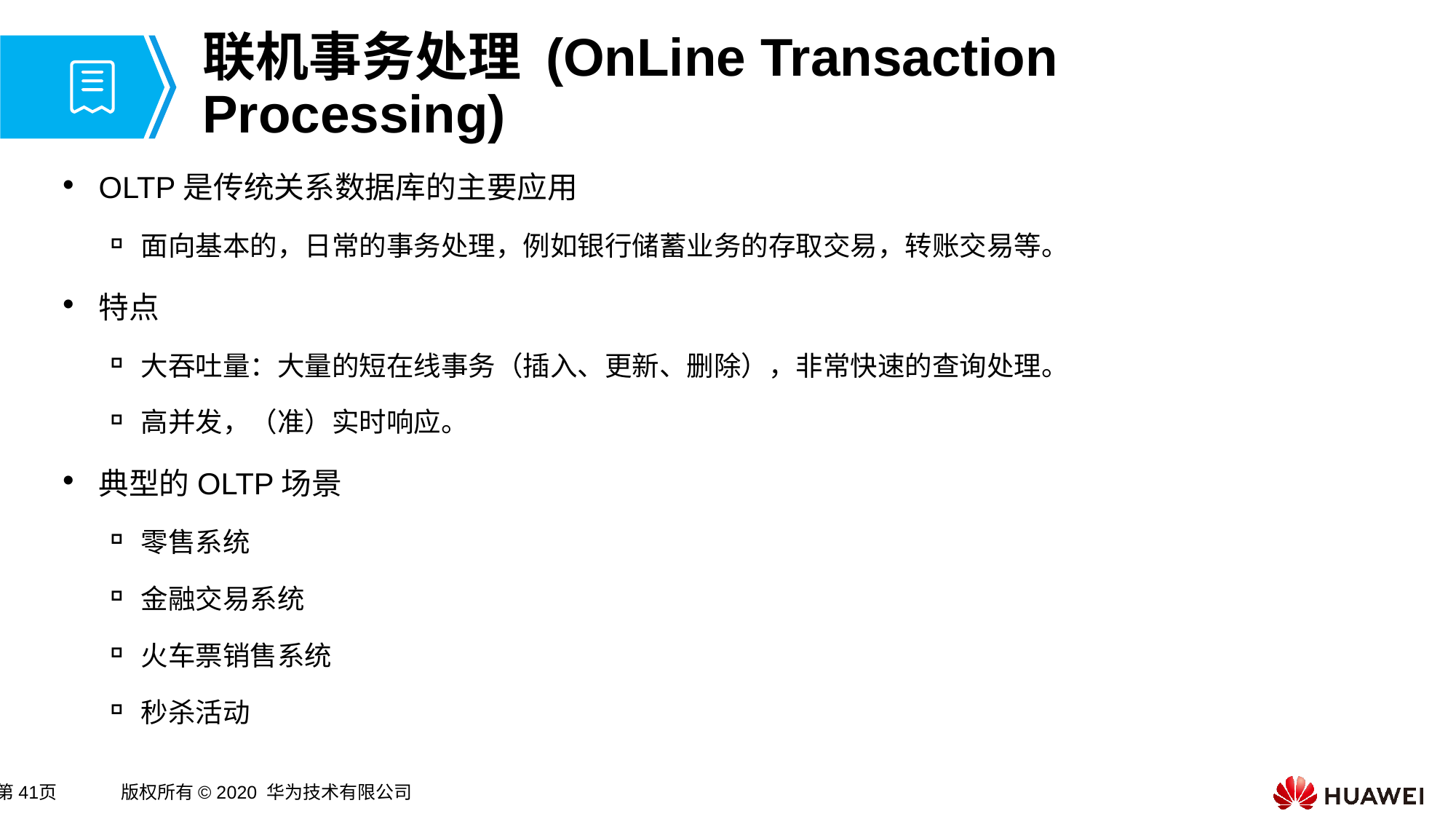

# 联机事务处理 (OnLine Transaction Processing)
OLTP是传统关系数据库的主要应用
面向基本的，日常的事务处理，例如银行储蓄业务的存取交易，转账交易等。
特点
大吞吐量：大量的短在线事务（插入、更新、删除），非常快速的查询处理。
高并发，（准）实时响应。
典型的OLTP场景
零售系统
金融交易系统
火车票销售系统
秒杀活动